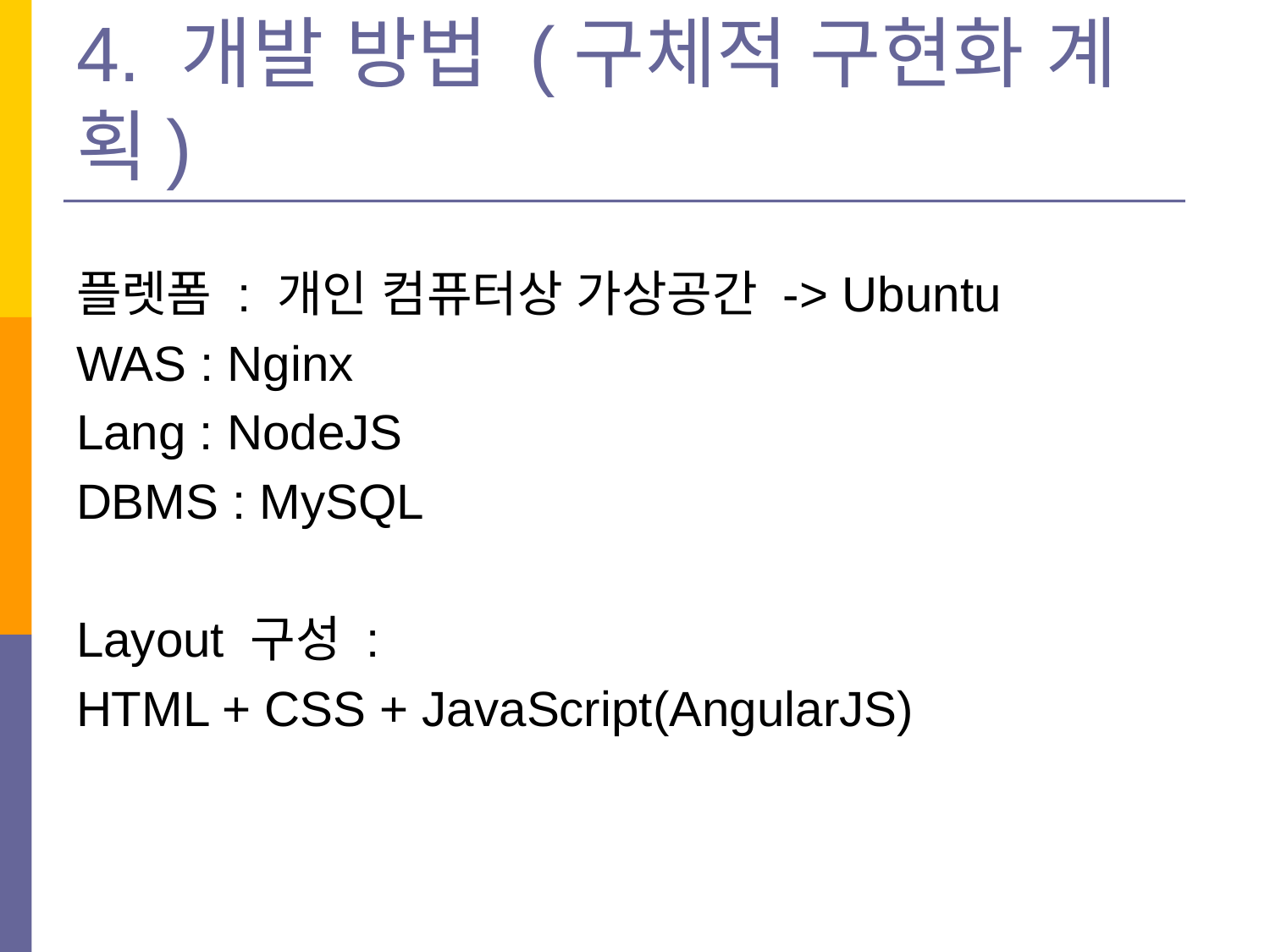

# 4. 개발 방법 (구체적 구현화 계획)
플렛폼 : 개인 컴퓨터상 가상공간 -> Ubuntu
WAS : Nginx
Lang : NodeJS
DBMS : MySQL

Layout 구성 :
HTML + CSS + JavaScript(AngularJS)